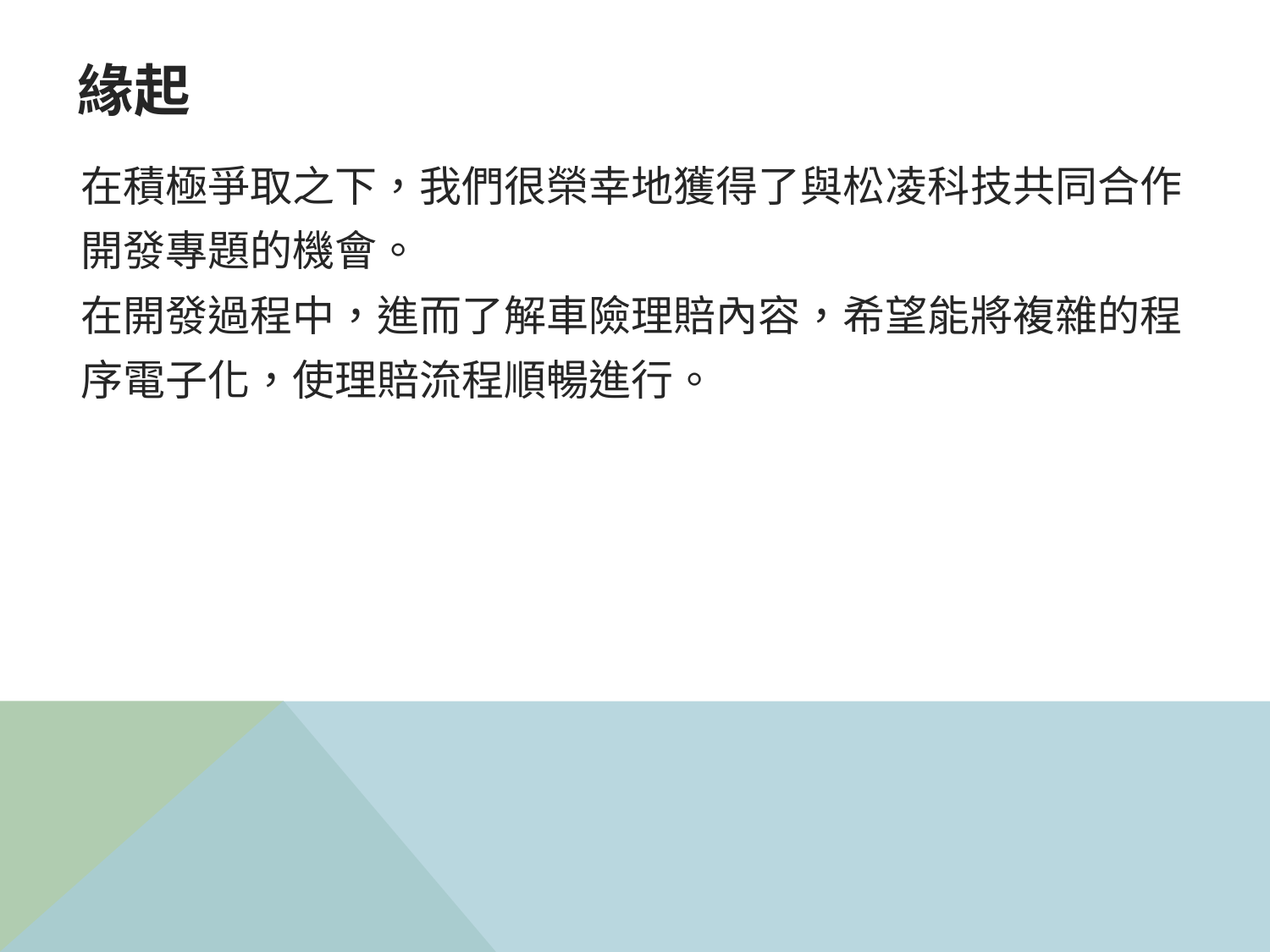

# 緣起
在積極爭取之下，我們很榮幸地獲得了與松凌科技共同合作
開發專題的機會。
在開發過程中，進而了解車險理賠內容，希望能將複雜的程
序電子化，使理賠流程順暢進行。